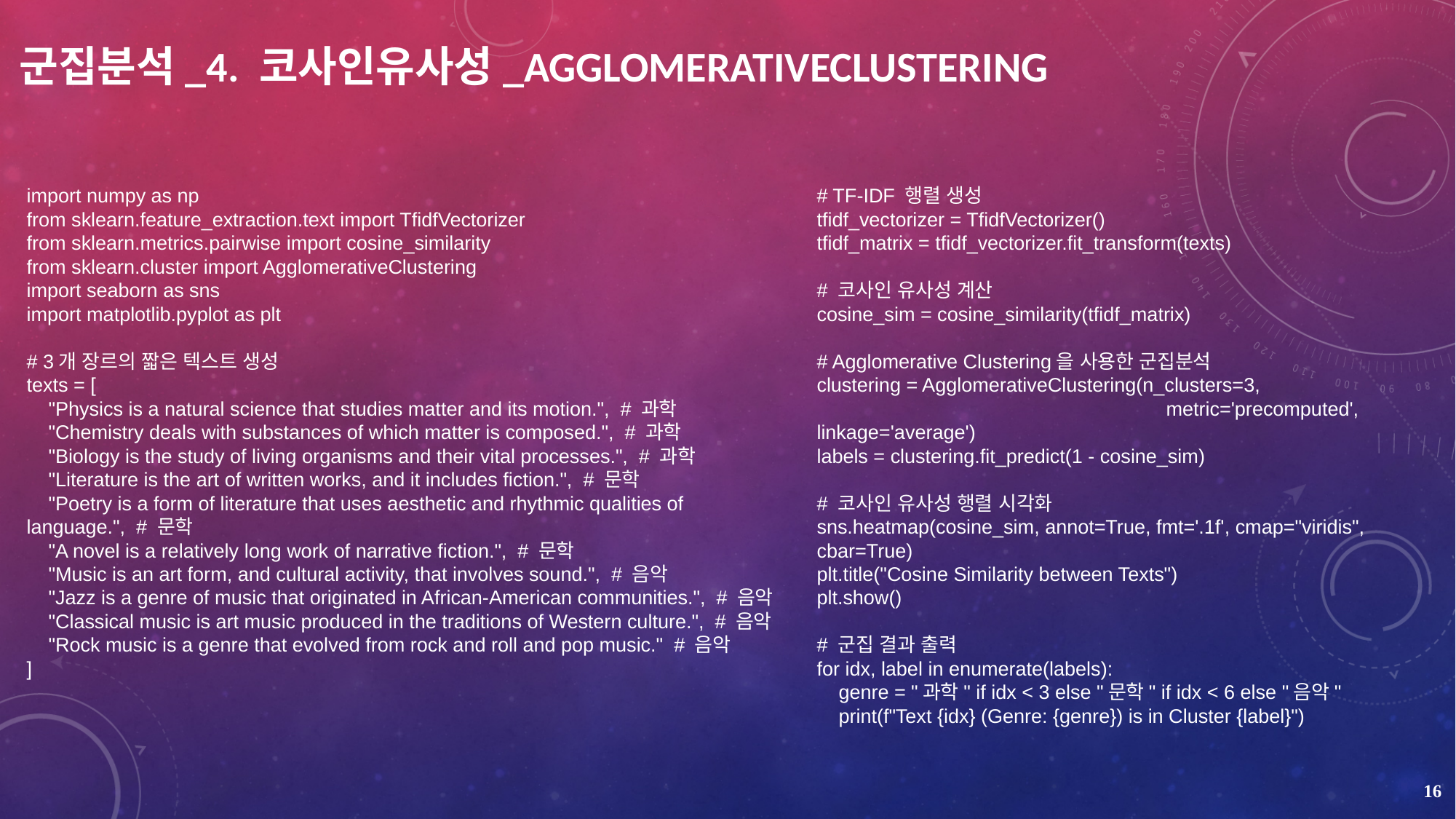

# 군집분석_4. 코사인유사성_AgglomerativeClustering
import numpy as np
from sklearn.feature_extraction.text import TfidfVectorizer
from sklearn.metrics.pairwise import cosine_similarity
from sklearn.cluster import AgglomerativeClustering
import seaborn as sns
import matplotlib.pyplot as plt

# 3개 장르의 짧은 텍스트 생성
texts = [
    "Physics is a natural science that studies matter and its motion.",  # 과학
    "Chemistry deals with substances of which matter is composed.",  # 과학
    "Biology is the study of living organisms and their vital processes.",  # 과학
    "Literature is the art of written works, and it includes fiction.",  # 문학
    "Poetry is a form of literature that uses aesthetic and rhythmic qualities of language.",  # 문학
    "A novel is a relatively long work of narrative fiction.",  # 문학
    "Music is an art form, and cultural activity, that involves sound.",  # 음악
    "Jazz is a genre of music that originated in African-American communities.",  # 음악
    "Classical music is art music produced in the traditions of Western culture.",  # 음악
    "Rock music is a genre that evolved from rock and roll and pop music."  # 음악
]
# TF-IDF 행렬 생성
tfidf_vectorizer = TfidfVectorizer()
tfidf_matrix = tfidf_vectorizer.fit_transform(texts)

# 코사인 유사성 계산
cosine_sim = cosine_similarity(tfidf_matrix)

# Agglomerative Clustering을 사용한 군집분석
clustering = AgglomerativeClustering(n_clusters=3,
                                                                metric='precomputed', linkage='average')
labels = clustering.fit_predict(1 - cosine_sim)

# 코사인 유사성 행렬 시각화
sns.heatmap(cosine_sim, annot=True, fmt='.1f', cmap="viridis", cbar=True)
plt.title("Cosine Similarity between Texts")
plt.show()

# 군집 결과 출력
for idx, label in enumerate(labels):
    genre = "과학" if idx < 3 else "문학" if idx < 6 else "음악"
    print(f"Text {idx} (Genre: {genre}) is in Cluster {label}")
16